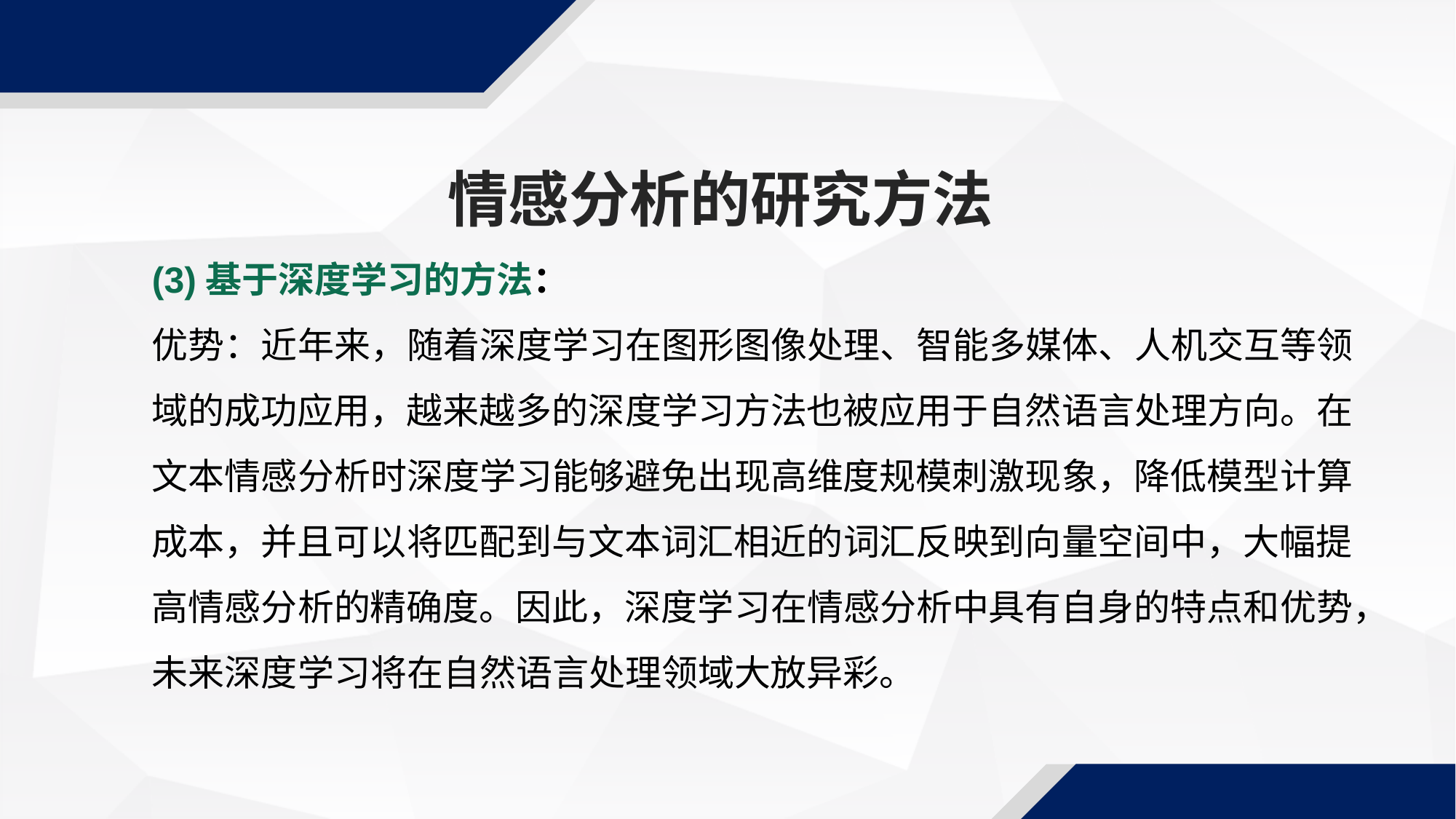

情感分析的研究方法
(3)基于深度学习的方法：
优势：近年来，随着深度学习在图形图像处理、智能多媒体、人机交互等领域的成功应用，越来越多的深度学习方法也被应用于自然语言处理方向。在文本情感分析时深度学习能够避免出现高维度规模刺激现象，降低模型计算成本，并且可以将匹配到与文本词汇相近的词汇反映到向量空间中，大幅提高情感分析的精确度。因此，深度学习在情感分析中具有自身的特点和优势，未来深度学习将在自然语言处理领域大放异彩。